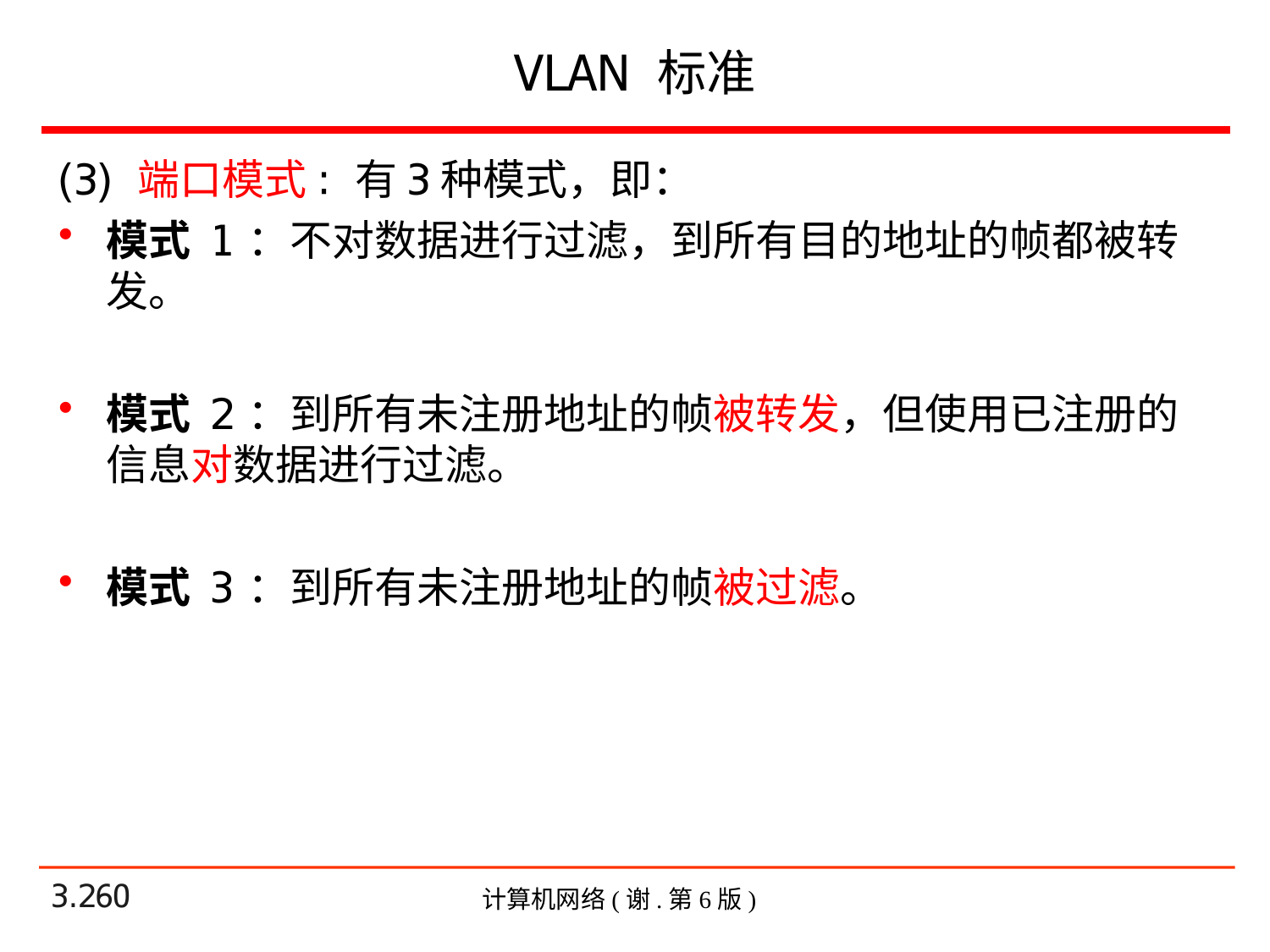

# VLAN 标准
(3) 端口模式: 有3种模式，即：
模式 1：不对数据进行过滤，到所有目的地址的帧都被转发。

模式 2：到所有未注册地址的帧被转发，但使用已注册的信息对数据进行过滤。

模式 3：到所有未注册地址的帧被过滤。